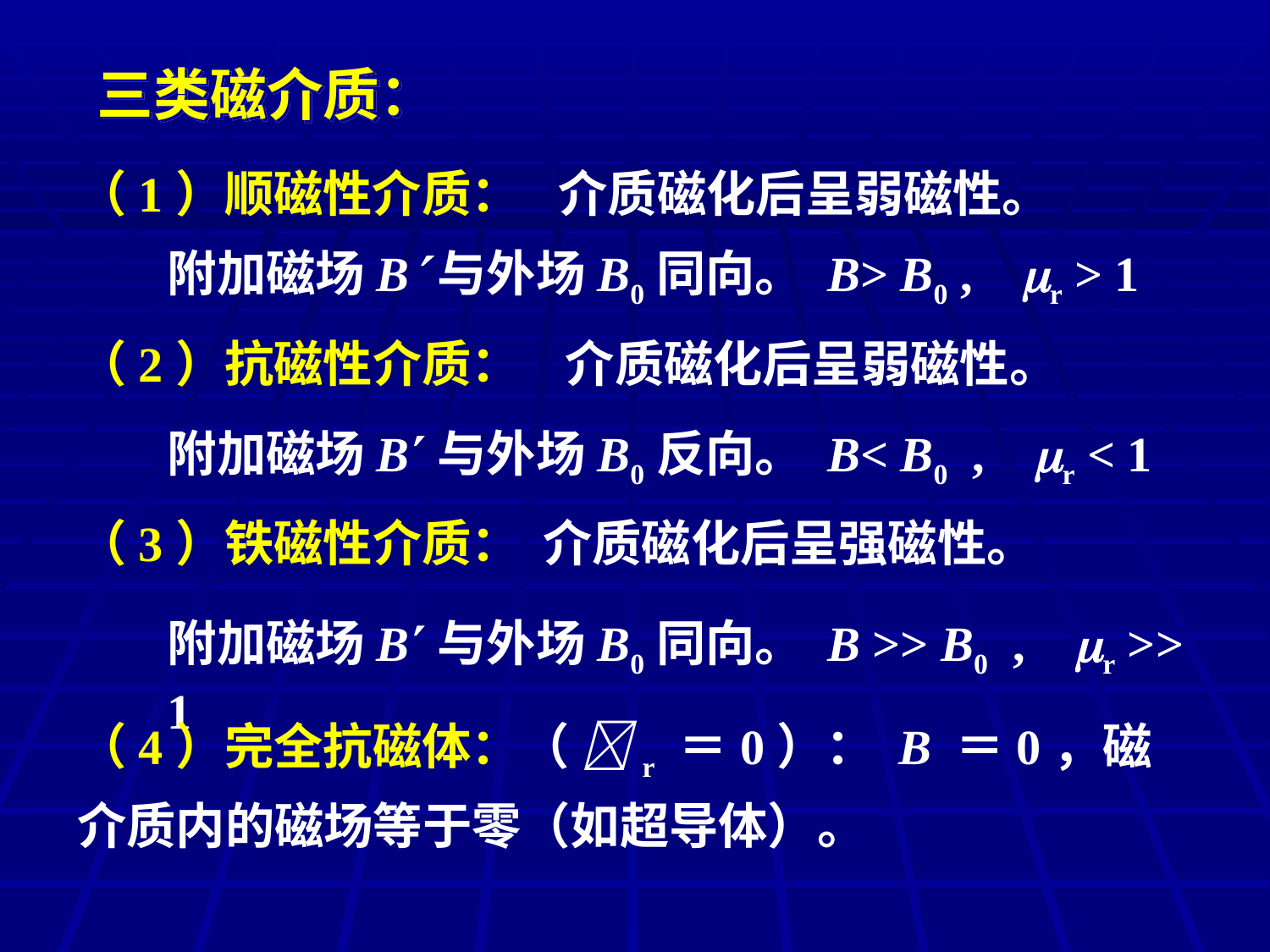

三类磁介质：
（1）顺磁性介质：    介质磁化后呈弱磁性。
附加磁场B′与外场B0同向。 B> B0 ,    μr > 1
（2）抗磁性介质：    介质磁化后呈弱磁性。
附加磁场B′与外场B0反向。 B< B0  ,    μr < 1
（3）铁磁性介质：  介质磁化后呈强磁性。
附加磁场B′与外场B0同向。 B >> B0  ,    μr >> 1
（4）完全抗磁体：（ μr ＝0）： B ＝0，磁介质内的磁场等于零（如超导体）。